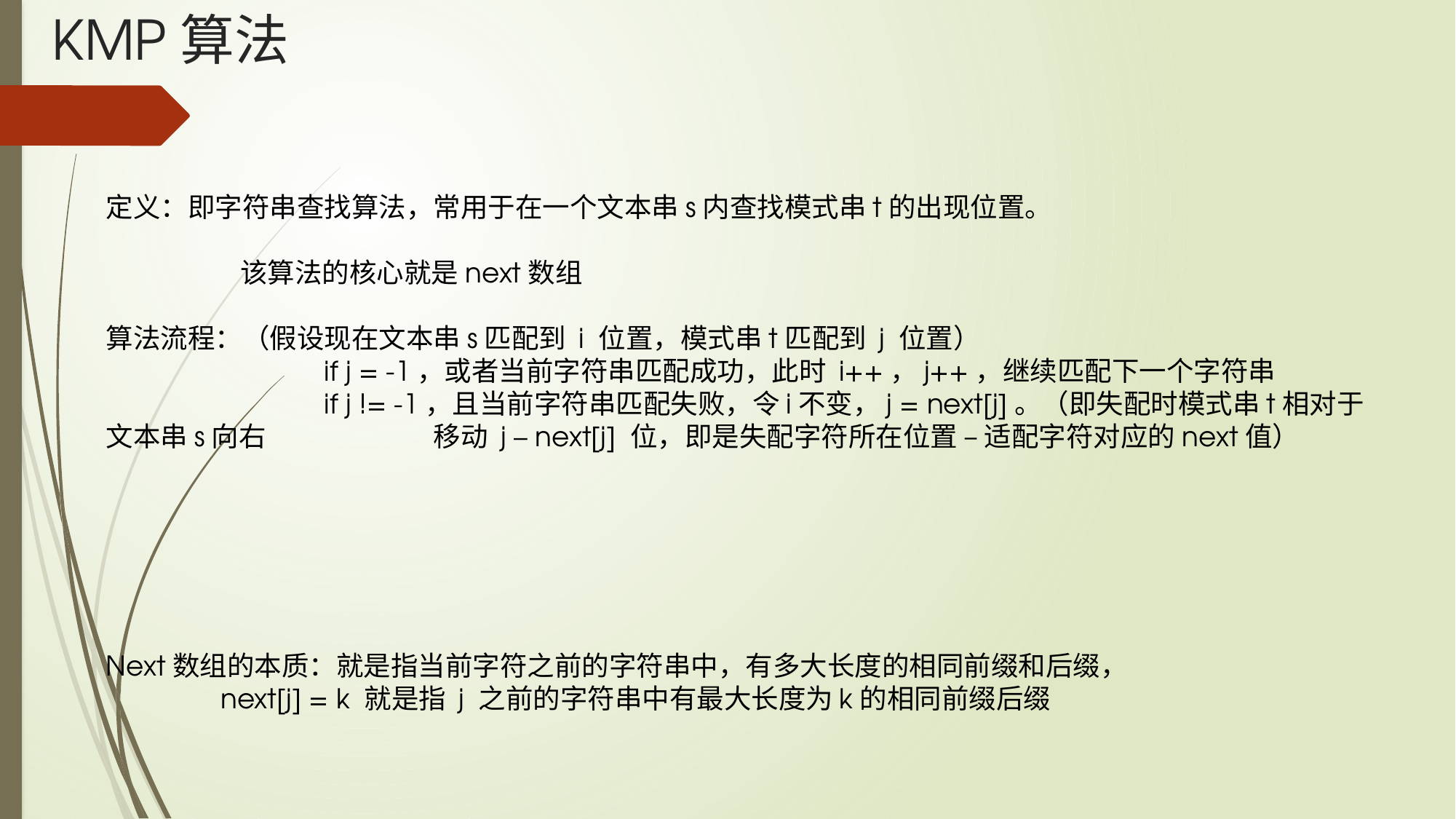

# KMP算法
定义：即字符串查找算法，常用于在一个文本串s内查找模式串t的出现位置。

	   该算法的核心就是next数组

算法流程：（假设现在文本串s匹配到 i 位置，模式串t匹配到 j 位置）
		if j = -1，或者当前字符串匹配成功，此时 i++，j++，继续匹配下一个字符串
		if j != -1，且当前字符串匹配失败，令i不变，j = next[j]。（即失配时模式串t相对于文本串s向右           	移动 j – next[j] 位，即是失配字符所在位置 – 适配字符对应的next值）

Next数组的本质：就是指当前字符之前的字符串中，有多大长度的相同前缀和后缀，
               next[j] = k 就是指 j 之前的字符串中有最大长度为k的相同前缀后缀